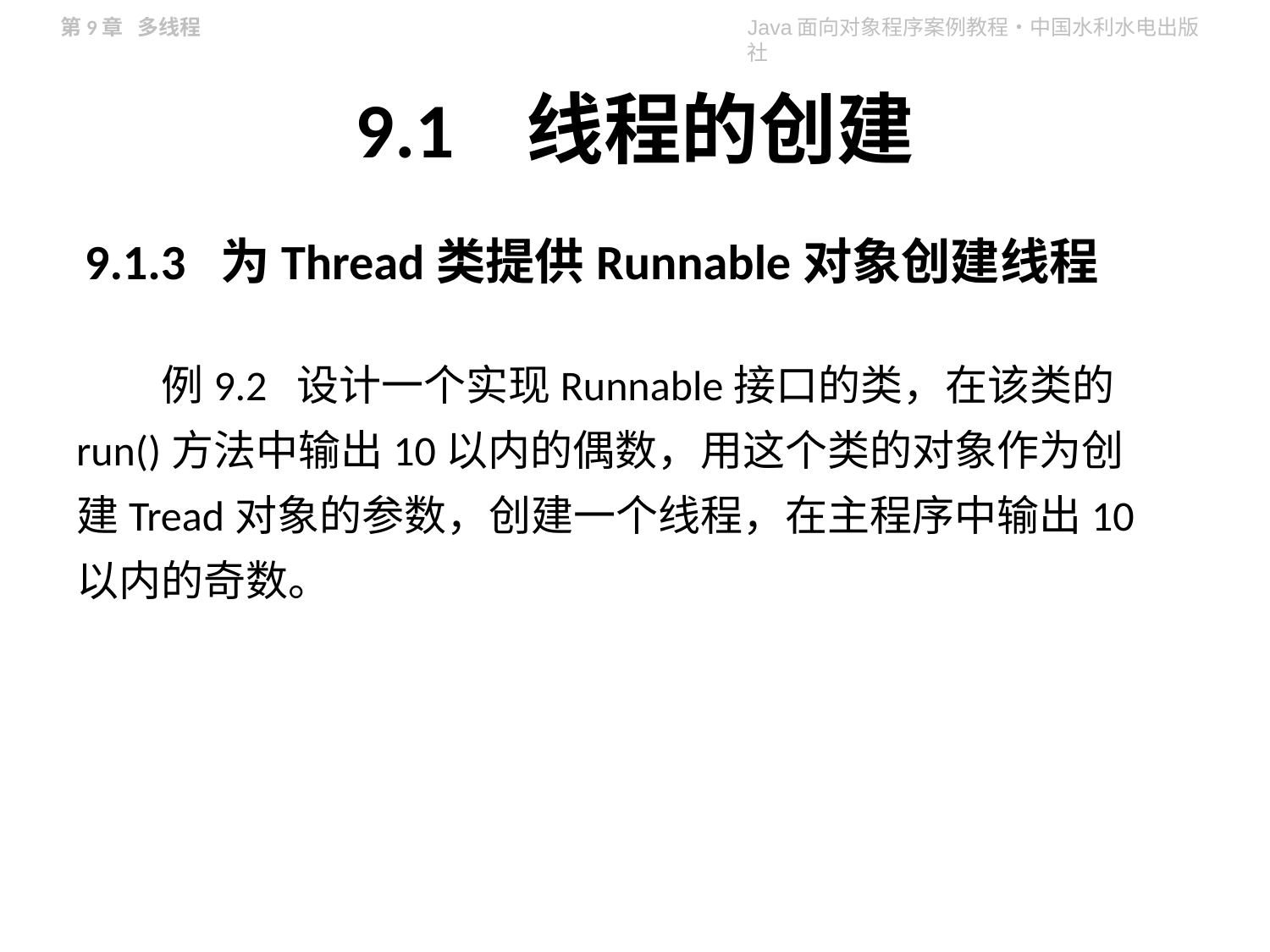

# 9.1   线程的创建
9.1.3  为Thread类提供Runnable对象创建线程
例9.2  设计一个实现Runnable接口的类，在该类的run()方法中输出10以内的偶数，用这个类的对象作为创建Tread对象的参数，创建一个线程，在主程序中输出10以内的奇数。